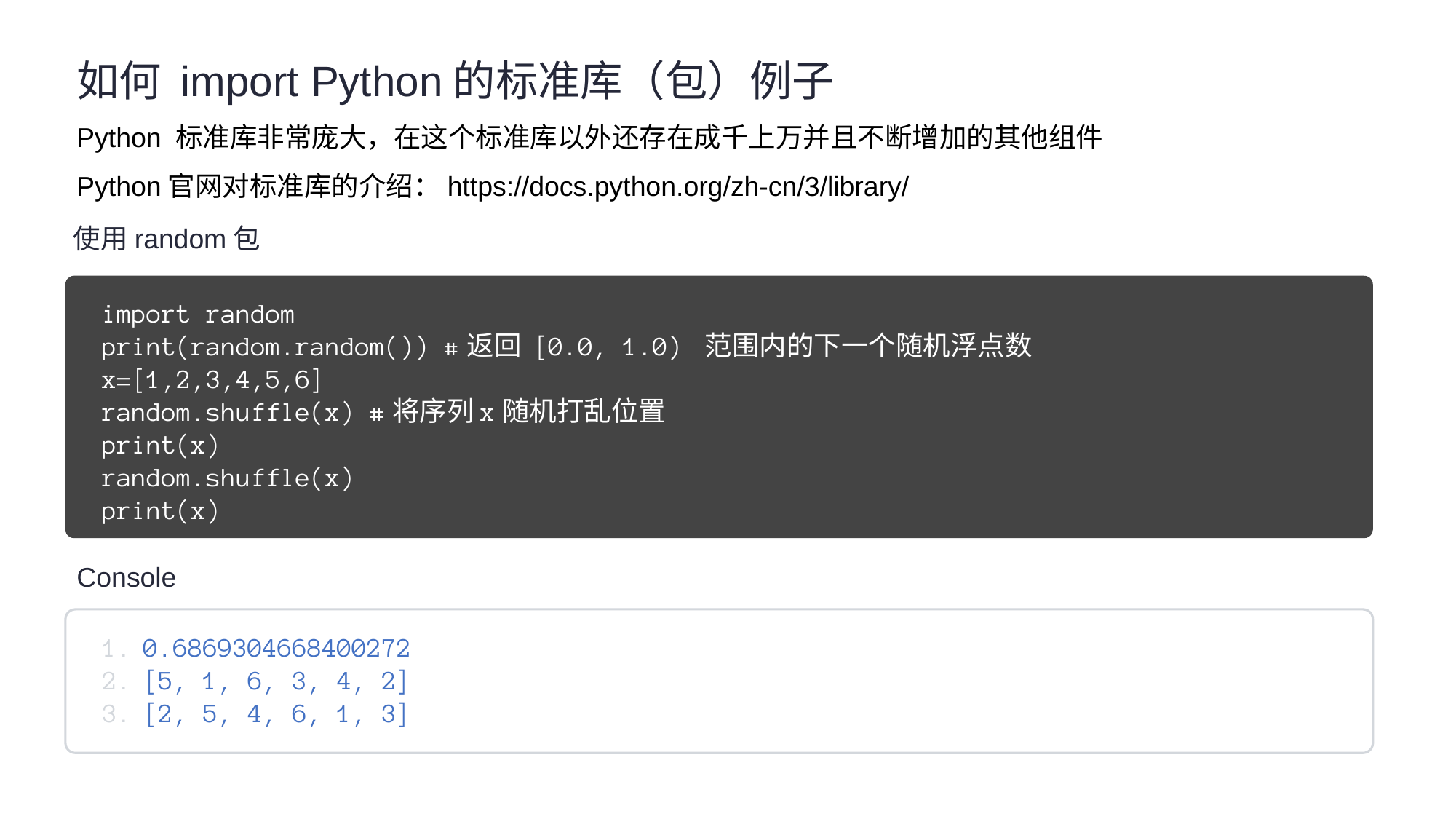

如何 import Python的标准库（包）例子
Python 标准库非常庞大，在这个标准库以外还存在成千上万并且不断增加的其他组件
Python官网对标准库的介绍：https://docs.python.org/zh-cn/3/library/
使用random包
import random
print(random.random()) #返回 [0.0, 1.0) 范围内的下一个随机浮点数
x=[1,2,3,4,5,6]
random.shuffle(x) #将序列x随机打乱位置
print(x)
random.shuffle(x)
print(x)
Console
0.6869304668400272
[5, 1, 6, 3, 4, 2]
[2, 5, 4, 6, 1, 3]